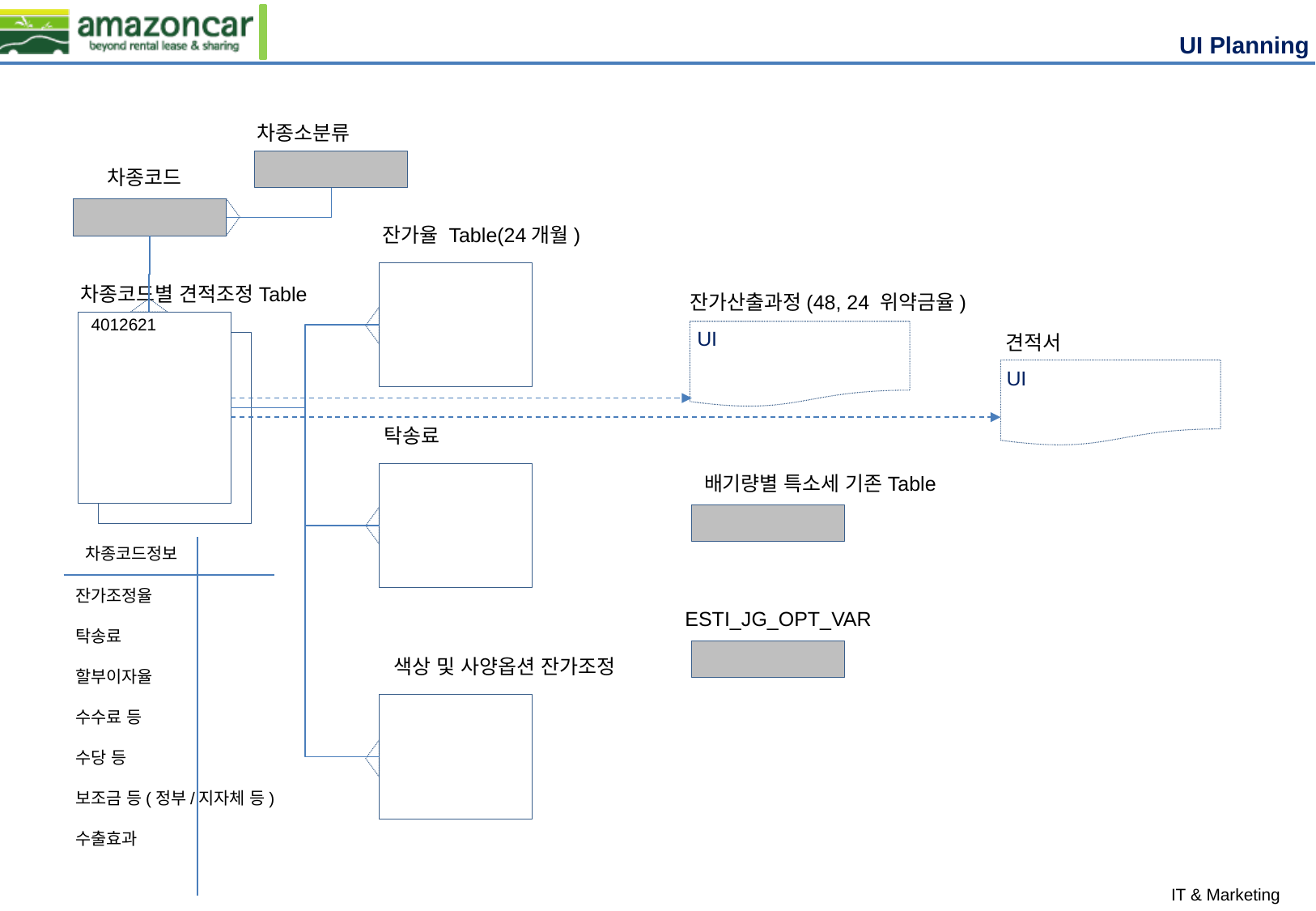

차종소분류

차종코드

잔가율 Table(24개월)

차종코드별 견적조정Table
잔가산출과정(48, 24 위약금율)

4012621

UI

견적서

UI

탁송료

배기량별 특소세 기존Table

차종코드정보
잔가조정율

탁송료

할부이자율

수수료 등

수당 등

보조금 등(정부/지자체 등)

수출효과
ESTI_JG_OPT_VAR

색상 및 사양옵션 잔가조정